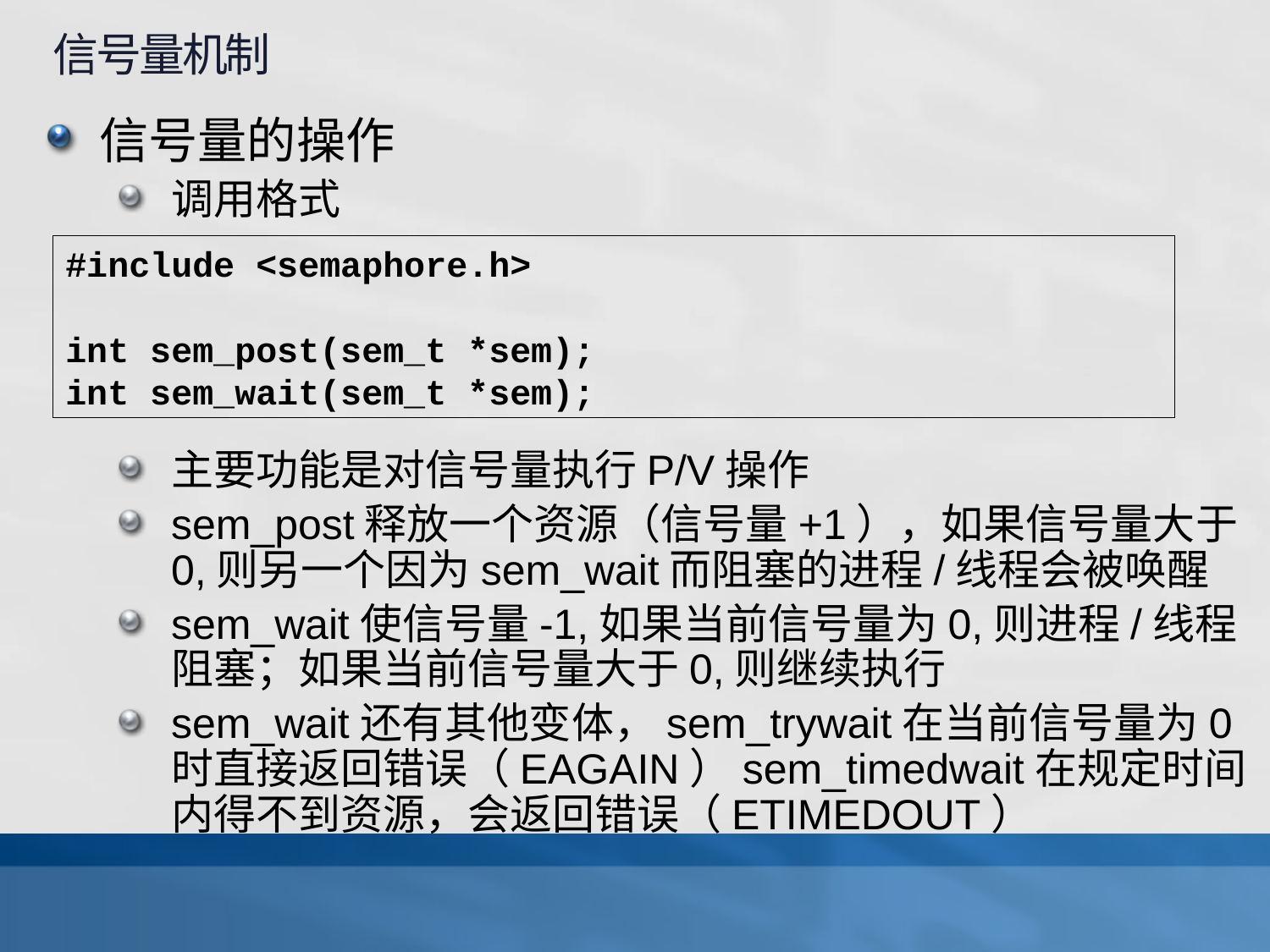

信号量机制
信号量的操作
调用格式

主要功能是对信号量执行P/V操作
sem_post释放一个资源（信号量+1），如果信号量大于0,则另一个因为sem_wait而阻塞的进程/线程会被唤醒
sem_wait使信号量-1,如果当前信号量为0,则进程/线程阻塞；如果当前信号量大于0,则继续执行
sem_wait还有其他变体，sem_trywait在当前信号量为0时直接返回错误（EAGAIN）sem_timedwait在规定时间内得不到资源，会返回错误（ETIMEDOUT）

#include <semaphore.h>

int sem_post(sem_t *sem);
int sem_wait(sem_t *sem);